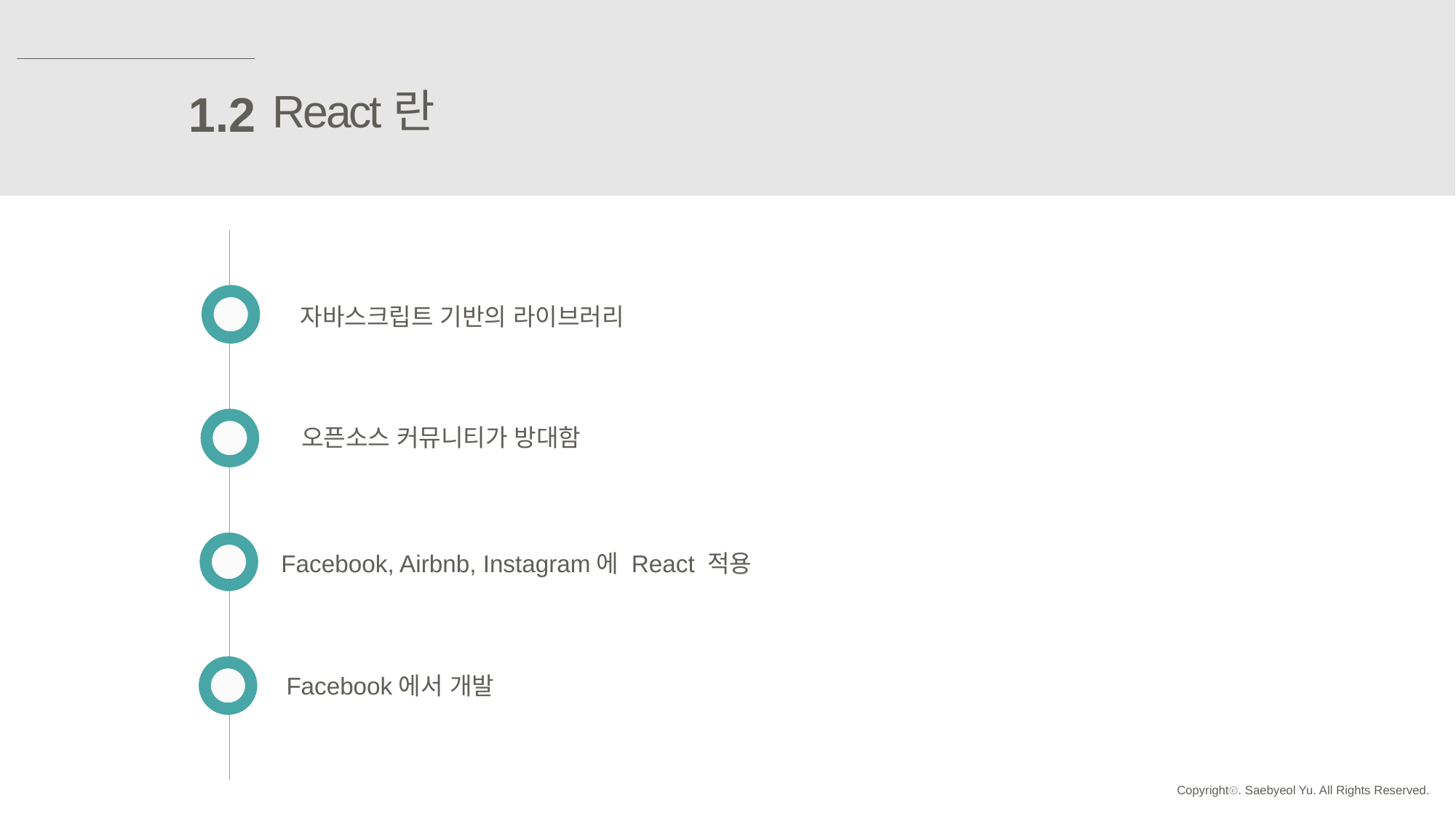

React란
1.2

자바스크립트 기반의 라이브러리
오픈소스 커뮤니티가 방대함
Facebook, Airbnb, Instagram에 React 적용
Facebook에서 개발